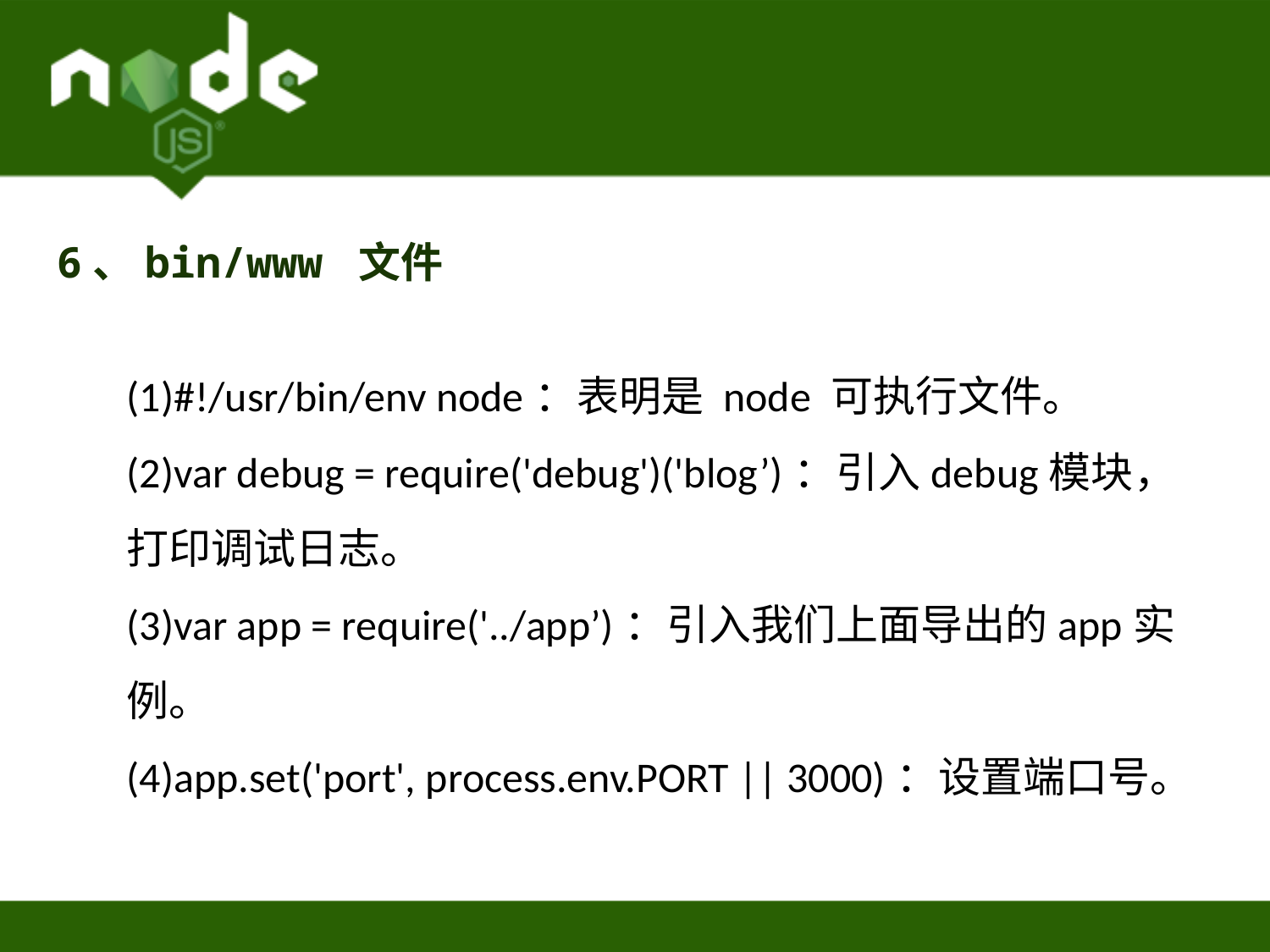

6、bin/www 文件
(1)#!/usr/bin/env node：表明是 node 可执行文件。
(2)var debug = require('debug')('blog’)：引入debug模块，打印调试日志。
(3)var app = require('../app’)：引入我们上面导出的app实例。
(4)app.set('port', process.env.PORT || 3000)：设置端口号。